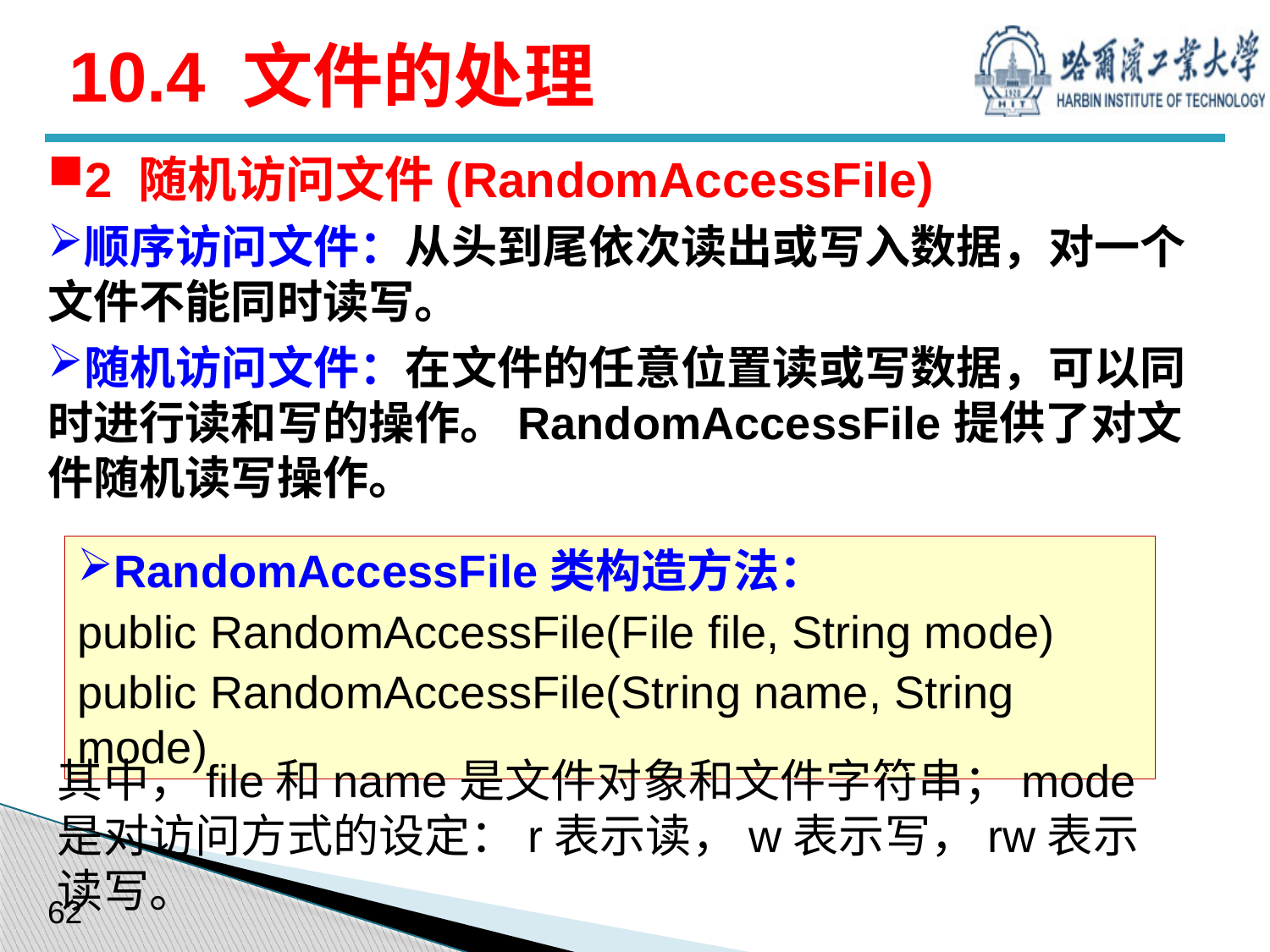

# 10.4 文件的处理
2 随机访问文件(RandomAccessFile)
顺序访问文件：从头到尾依次读出或写入数据，对一个文件不能同时读写。
随机访问文件：在文件的任意位置读或写数据，可以同时进行读和写的操作。RandomAccessFile提供了对文件随机读写操作。
RandomAccessFile类构造方法：
public RandomAccessFile(File file, String mode)
public RandomAccessFile(String name, String mode)
其中，file和name是文件对象和文件字符串；mode是对访问方式的设定：r表示读，w表示写，rw表示读写。